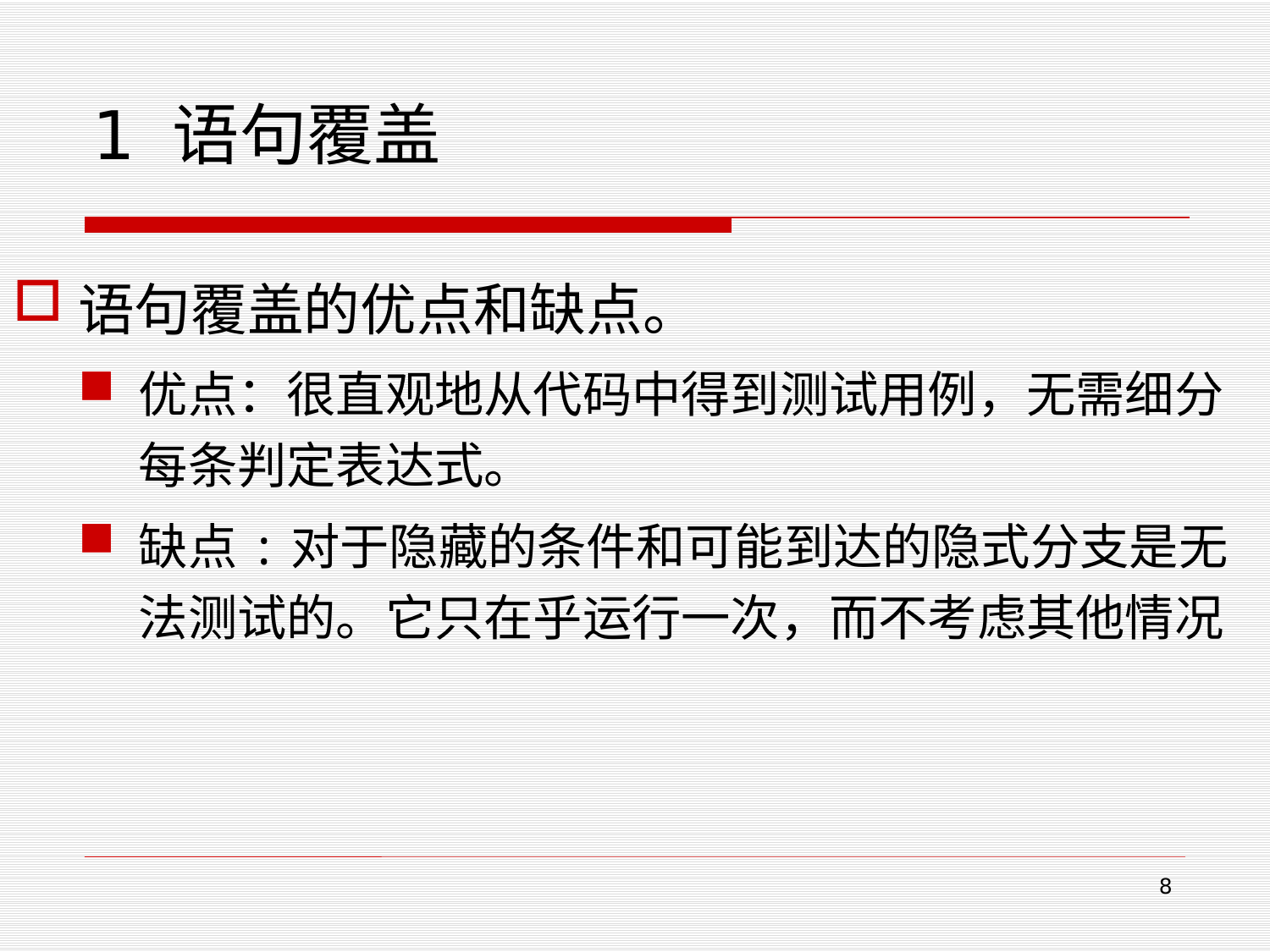

# 1 语句覆盖
语句覆盖的优点和缺点。
优点：很直观地从代码中得到测试用例，无需细分每条判定表达式。
缺点:对于隐藏的条件和可能到达的隐式分支是无法测试的。它只在乎运行一次，而不考虑其他情况
8